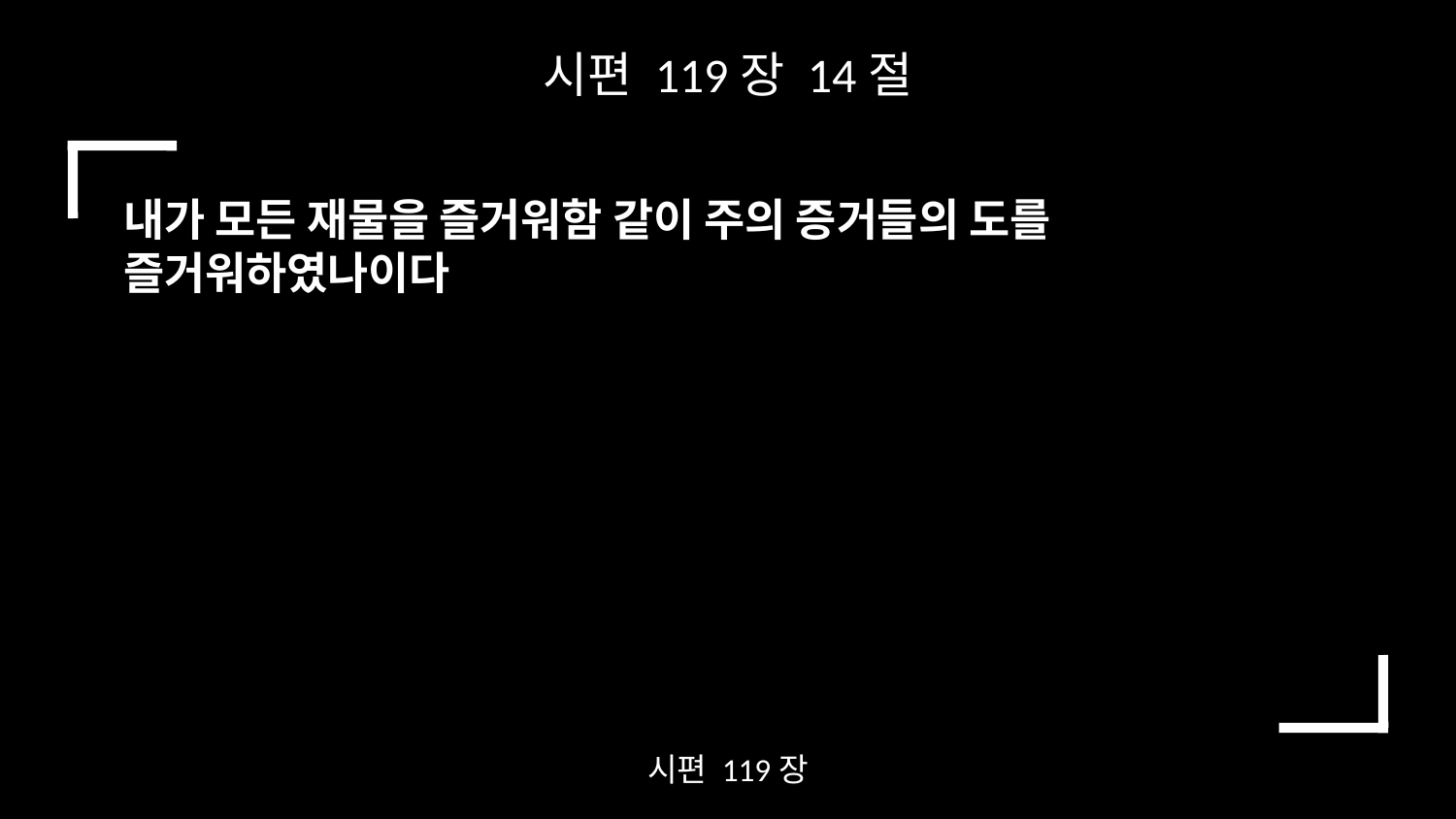

시편 119장 14절

내가 모든 재물을 즐거워함 같이 주의 증거들의 도를 즐거워하였나이다

시편 119장